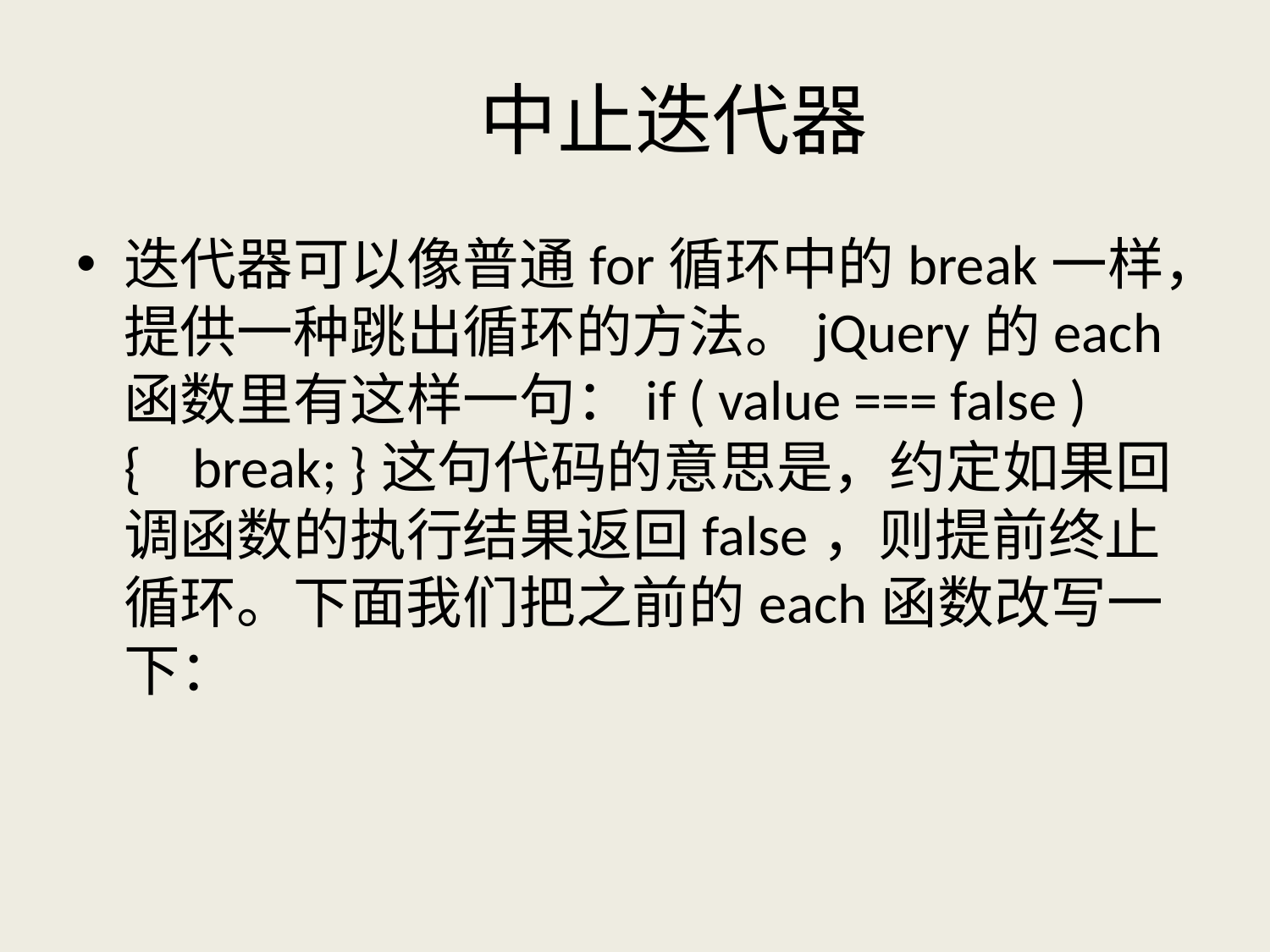

# 中止迭代器
迭代器可以像普通for循环中的break一样，提供一种跳出循环的方法。jQuery的each函数里有这样一句：if ( value === false ) {    break; }这句代码的意思是，约定如果回调函数的执行结果返回false，则提前终止循环。下面我们把之前的each函数改写一下：